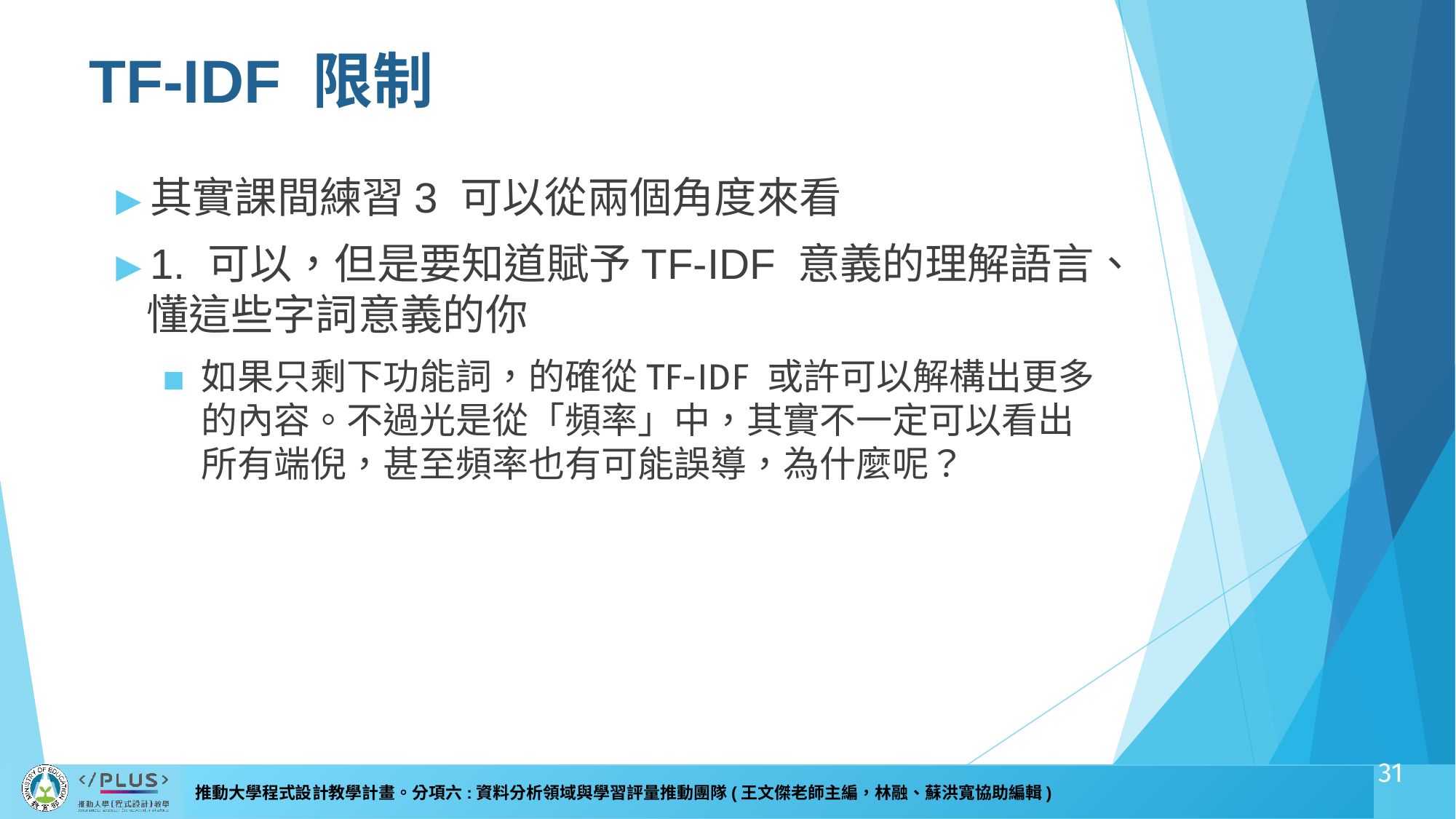

# TF-IDF 限制
其實課間練習3 可以從兩個角度來看
1. 可以，但是要知道賦予TF-IDF 意義的理解語言、懂這些字詞意義的你
如果只剩下功能詞，的確從TF-IDF 或許可以解構出更多的內容。不過光是從「頻率」中，其實不一定可以看出所有端倪，甚至頻率也有可能誤導，為什麼呢？
31